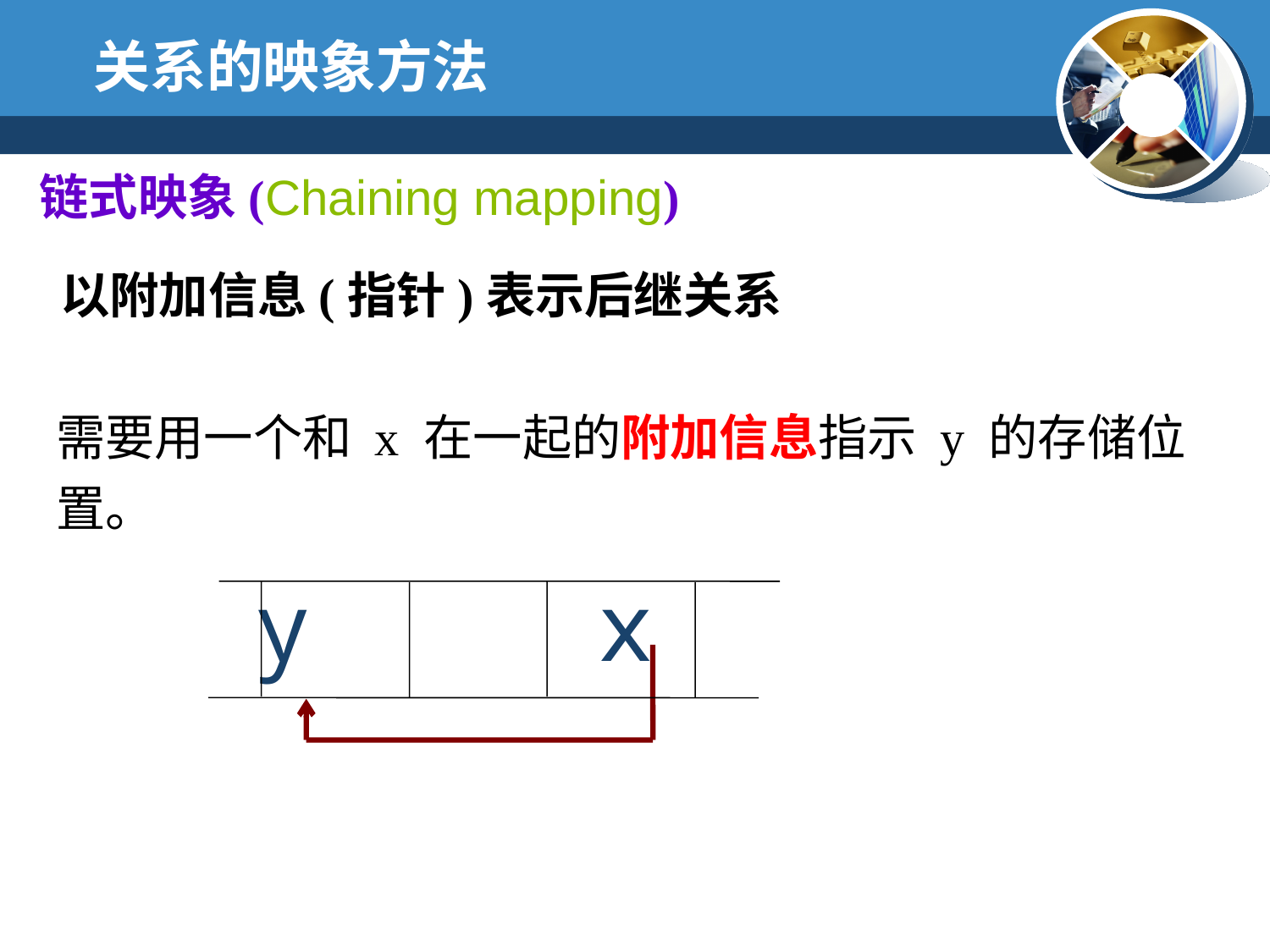

关系的映象方法
链式映象(Chaining mapping)
以附加信息(指针)表示后继关系
需要用一个和 x 在一起的附加信息指示 y 的存储位置。
y     x